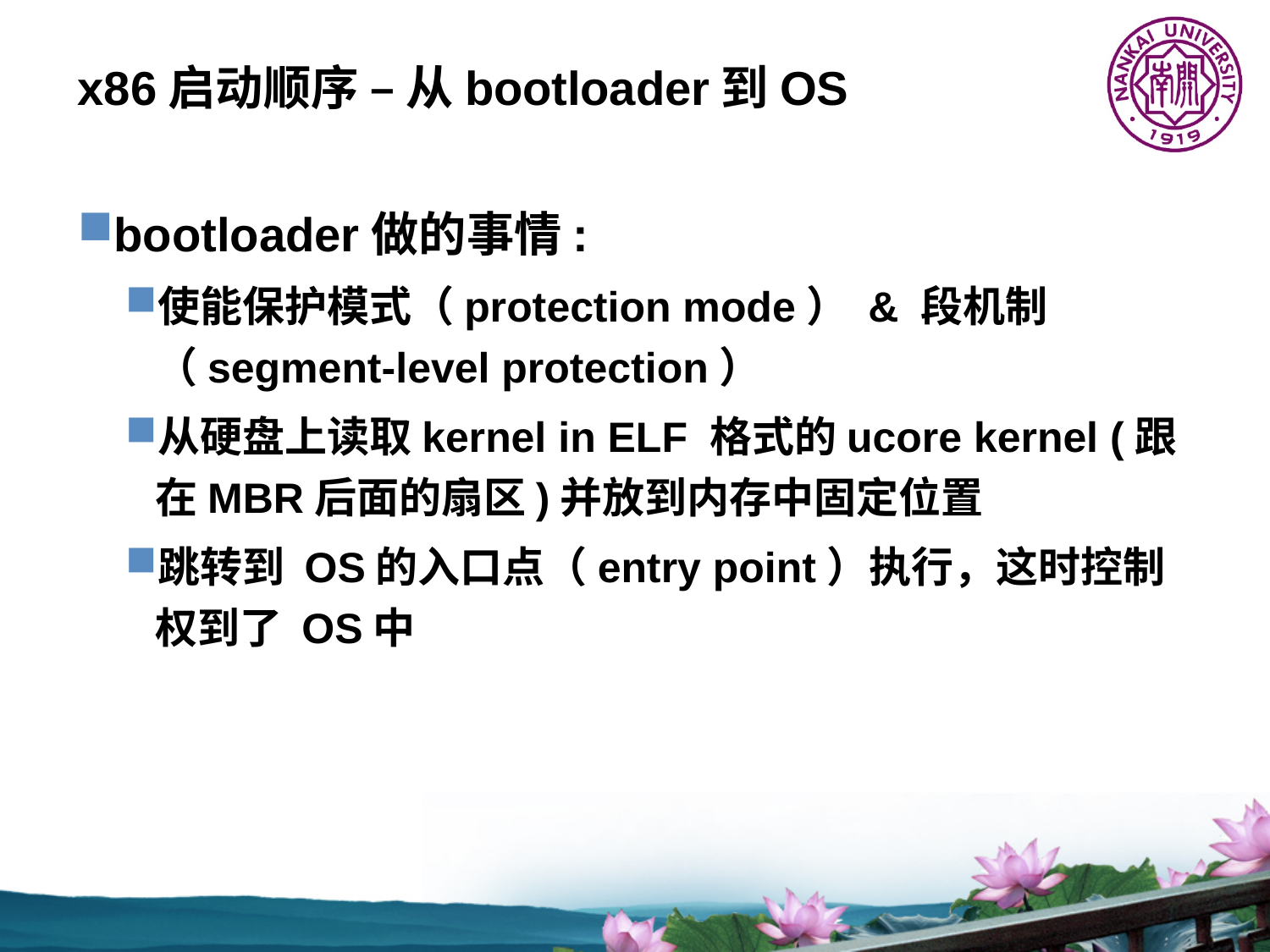

# x86启动顺序 – 从bootloader到OS
bootloader做的事情:
使能保护模式（protection mode） & 段机制（segment-level protection）
从硬盘上读取kernel in ELF 格式的ucore kernel (跟在MBR后面的扇区)并放到内存中固定位置
跳转到 OS的入口点（entry point）执行，这时控制 权到了 OS中